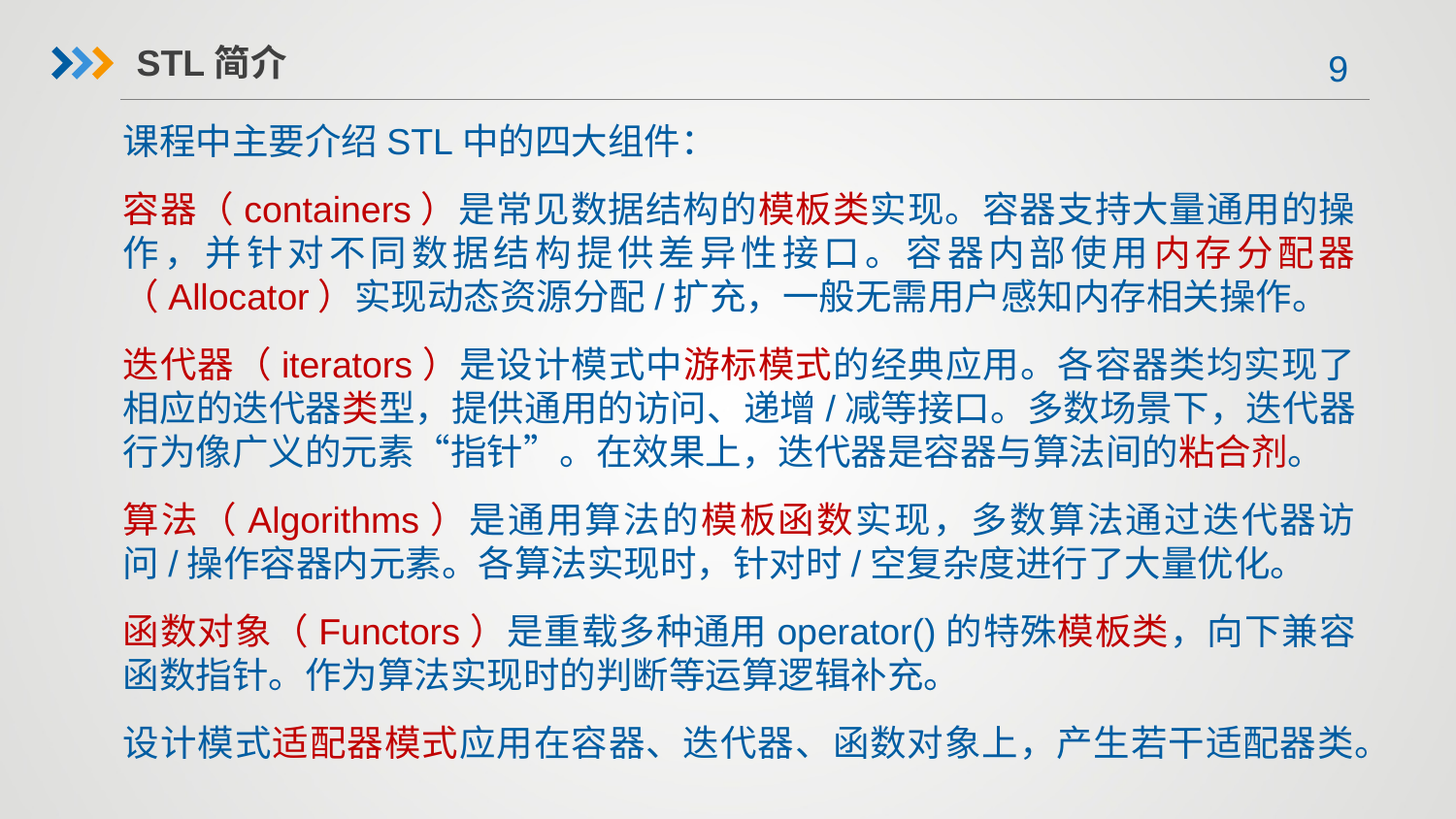

STL简介
课程中主要介绍STL中的四大组件：
容器（containers）是常见数据结构的模板类实现。容器支持大量通用的操作，并针对不同数据结构提供差异性接口。容器内部使用内存分配器（Allocator）实现动态资源分配/扩充，一般无需用户感知内存相关操作。
迭代器（iterators）是设计模式中游标模式的经典应用。各容器类均实现了相应的迭代器类型，提供通用的访问、递增/减等接口。多数场景下，迭代器行为像广义的元素“指针”。在效果上，迭代器是容器与算法间的粘合剂。
算法（Algorithms）是通用算法的模板函数实现，多数算法通过迭代器访问/操作容器内元素。各算法实现时，针对时/空复杂度进行了大量优化。
函数对象（Functors）是重载多种通用operator()的特殊模板类，向下兼容函数指针。作为算法实现时的判断等运算逻辑补充。
设计模式适配器模式应用在容器、迭代器、函数对象上，产生若干适配器类。